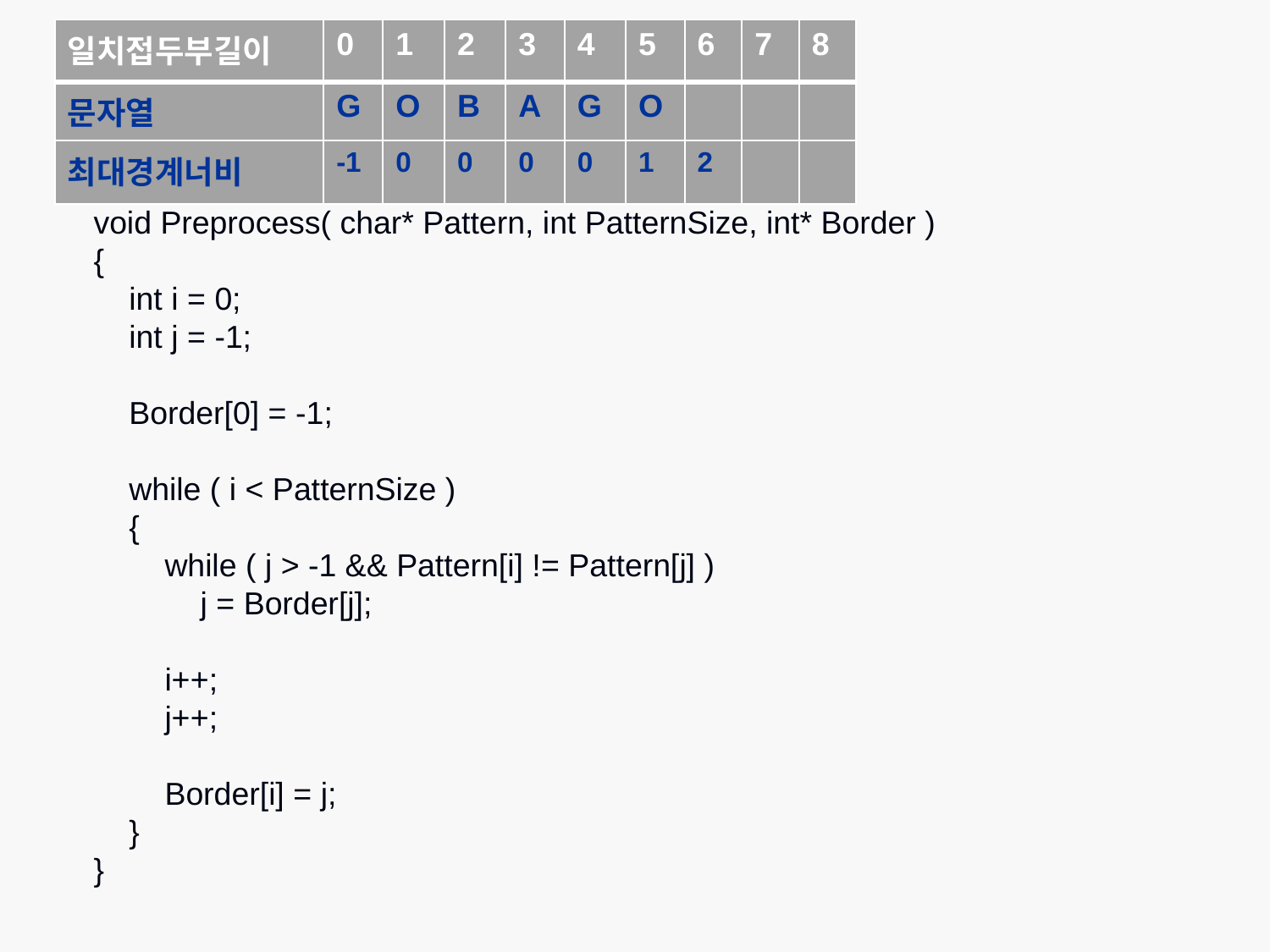

| 일치접두부길이 | 0 | 1 | 2 | 3 | 4 | 5 | 6 | 7 | 8 |
| --- | --- | --- | --- | --- | --- | --- | --- | --- | --- |
| 문자열 | G | O | B | A | G | O |  |  |  |
| 최대경계너비 | -1 | 0 | 0 | 0 | 0 | 1 | 2 |  |  |
void Preprocess( char* Pattern, int PatternSize, int* Border )
{
    int i = 0;
    int j = -1;

    Border[0] = -1;

    while ( i < PatternSize )
    {
        while ( j > -1 && Pattern[i] != Pattern[j] )
            j = Border[j];

        i++;
        j++;

        Border[i] = j;
    }
}